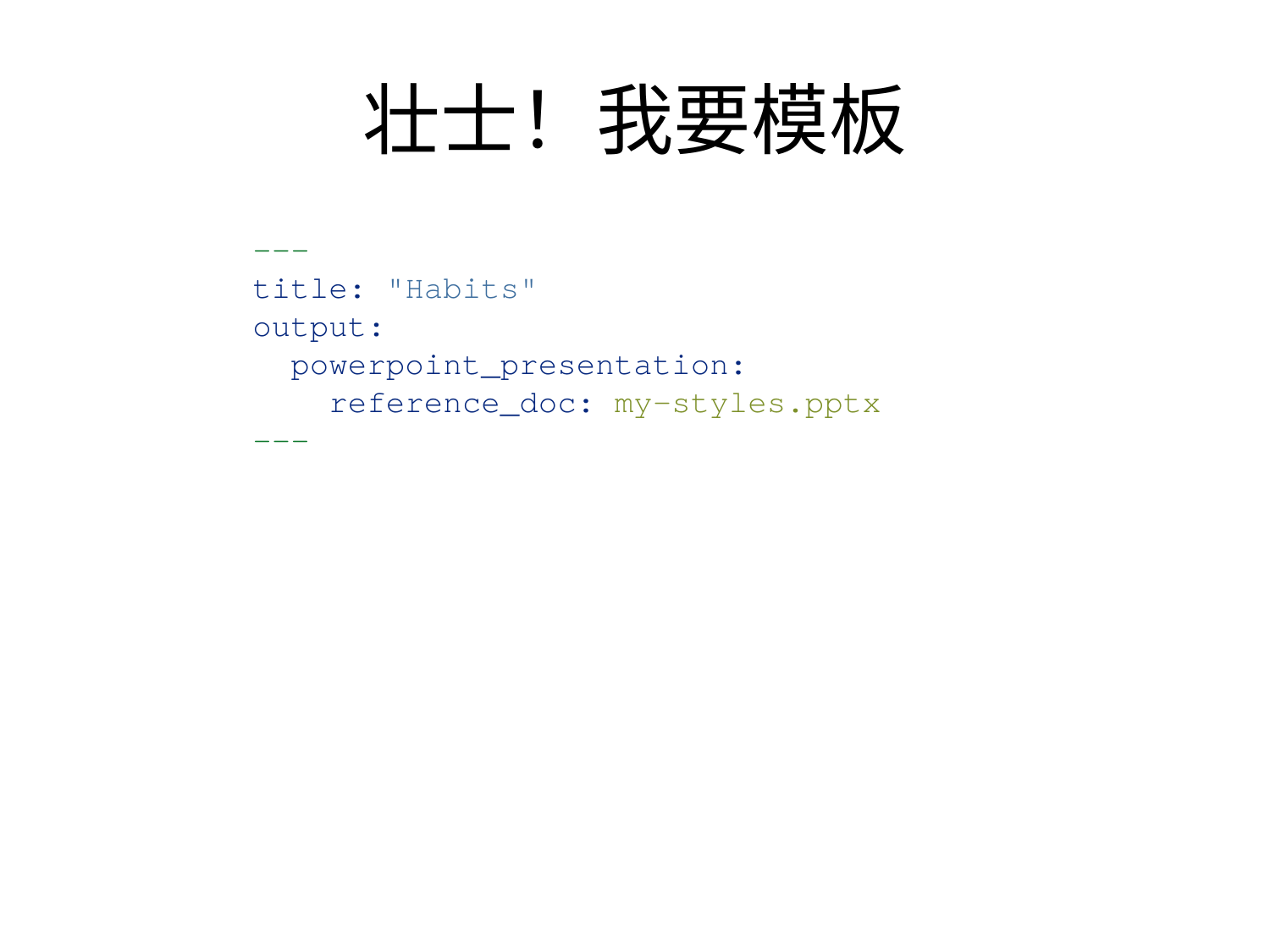

# 壮士！我要模板
---
title: "Habits"
output:
  powerpoint_presentation:
    reference_doc: my-styles.pptx
---